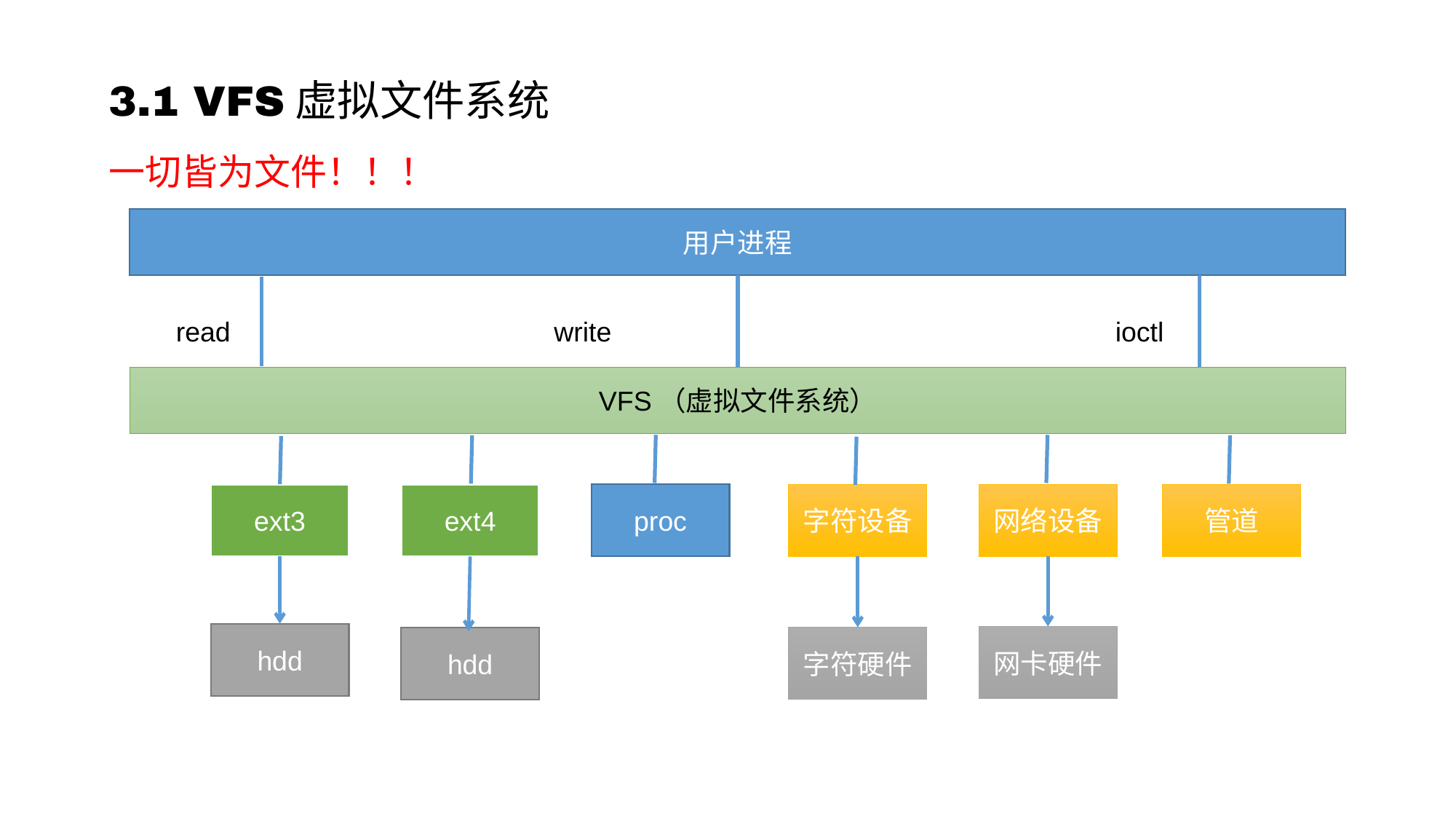

# 3.1 VFS虚拟文件系统
一切皆为文件！！！
用户进程
read
write
ioctl
VFS（虚拟文件系统）
ext3
ext4
proc
字符设备
网络设备
管道
hdd
网卡硬件
字符硬件
hdd